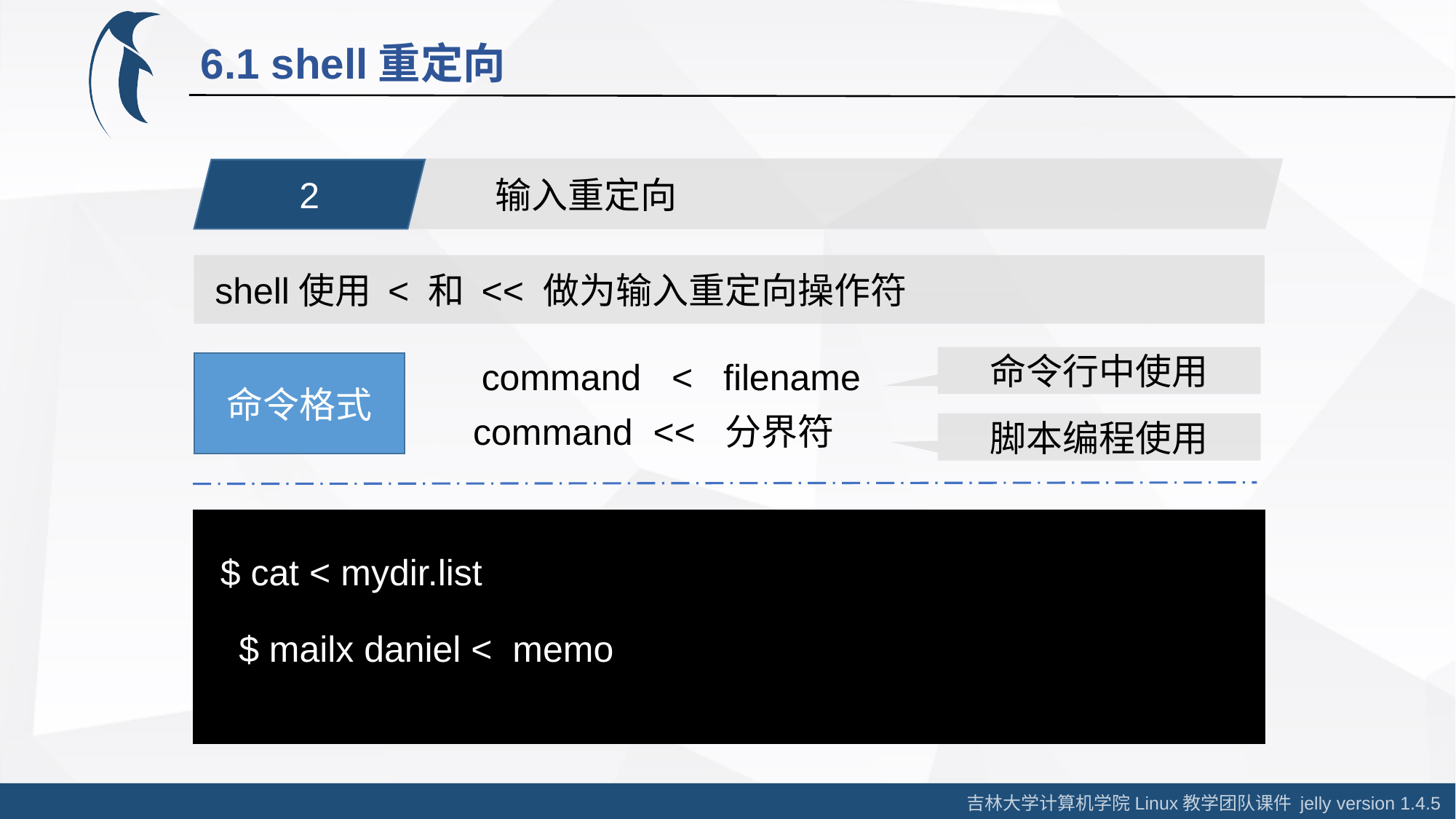

6.1 shell重定向
输入重定向
2
 shell使用 < 和 << 做为输入重定向操作符
命令行中使用
command   <   filename
命令格式
command  <<  分界符
脚本编程使用

$ cat < mydir.list
$ mailx daniel <  memo